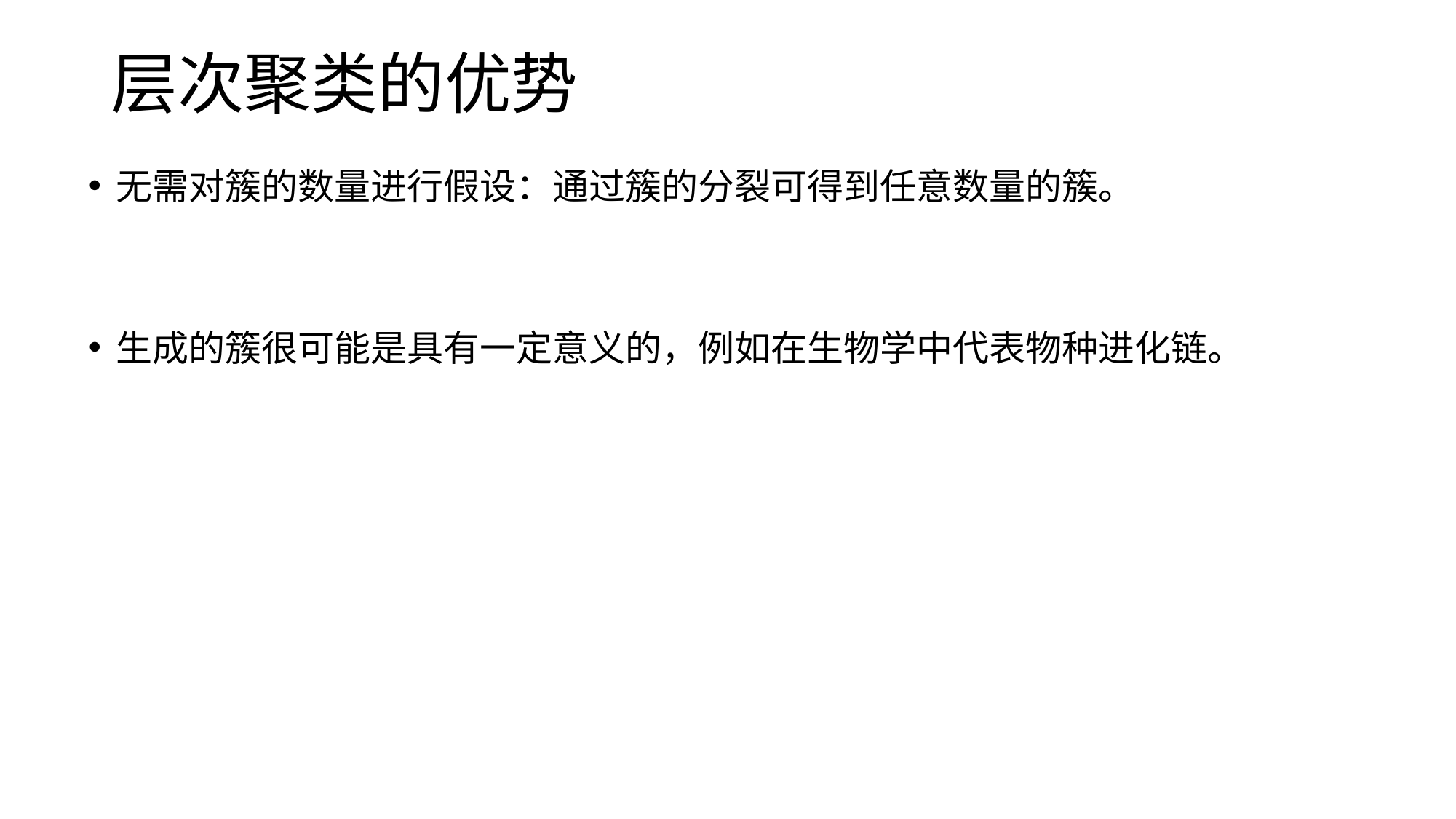

# 层次聚类的优势
无需对簇的数量进行假设：通过簇的分裂可得到任意数量的簇。

生成的簇很可能是具有一定意义的，例如在生物学中代表物种进化链。